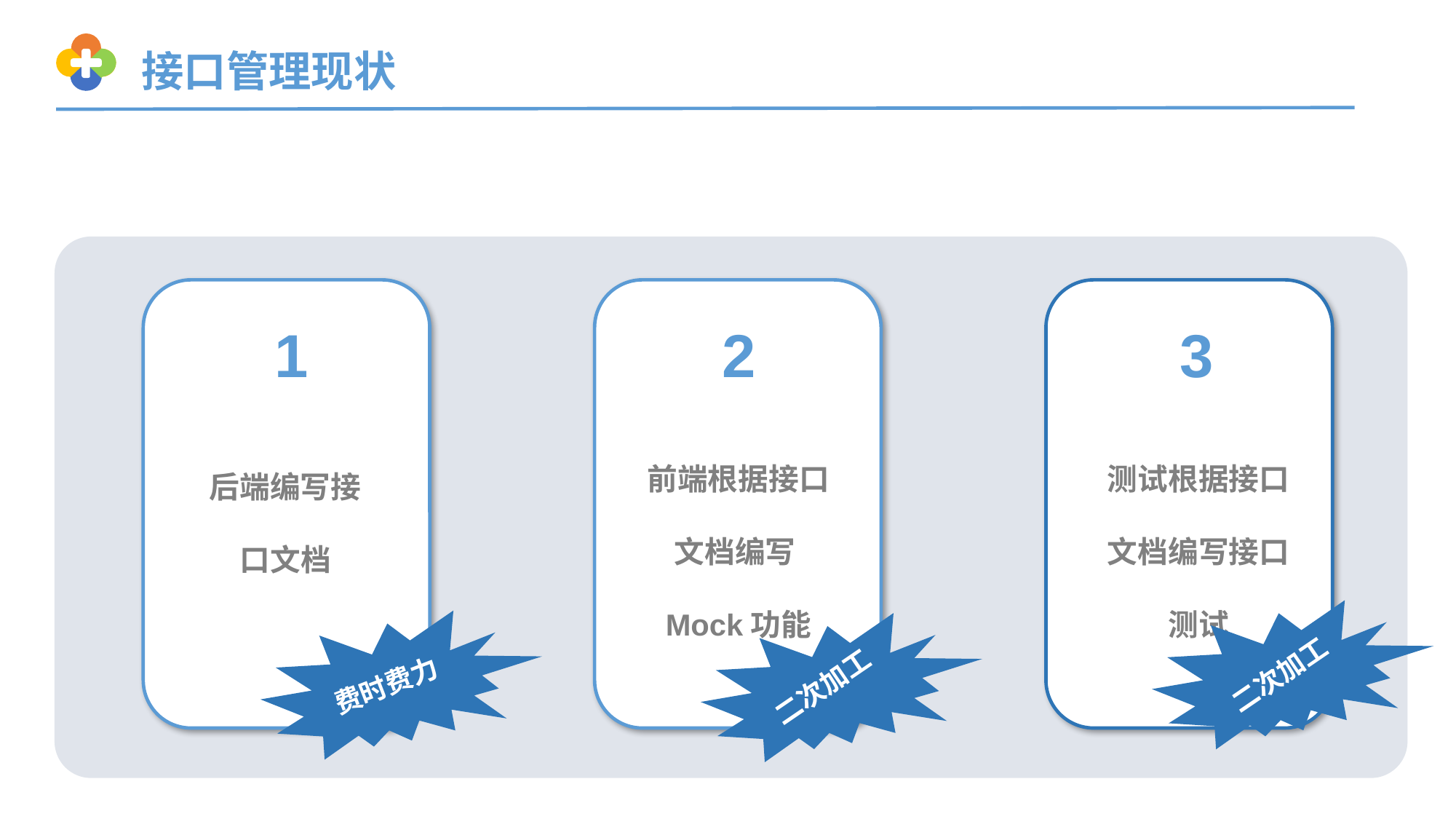

接口管理现状

1
后端编写接口文档

2
前端根据接口文档编写Mock功能

3
测试根据接口文档编写接口测试

二次加工
二次加工
费时费力